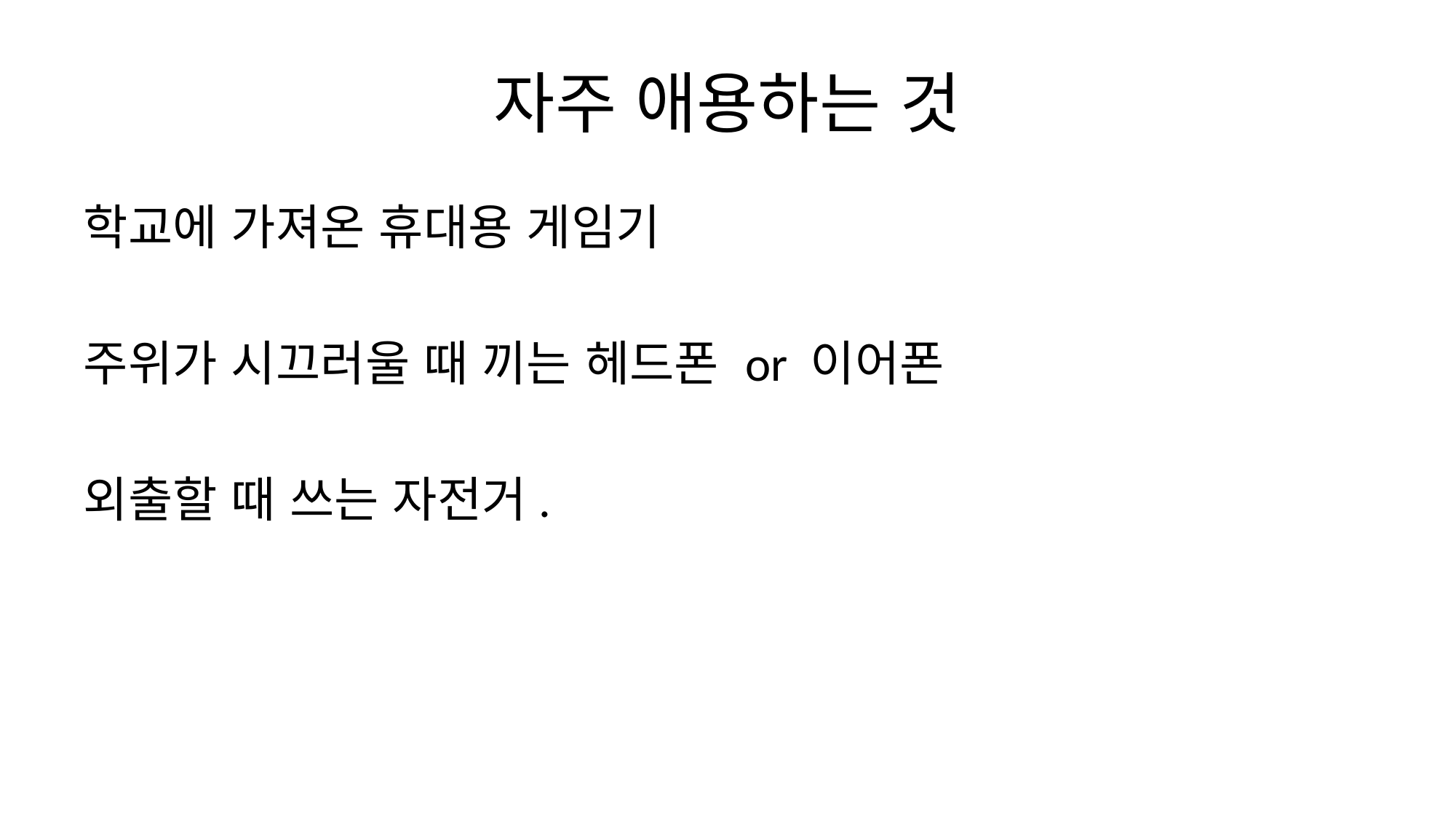

# 자주 애용하는 것
학교에 가져온 휴대용 게임기

주위가 시끄러울 때 끼는 헤드폰 or 이어폰

외출할 때 쓰는 자전거.